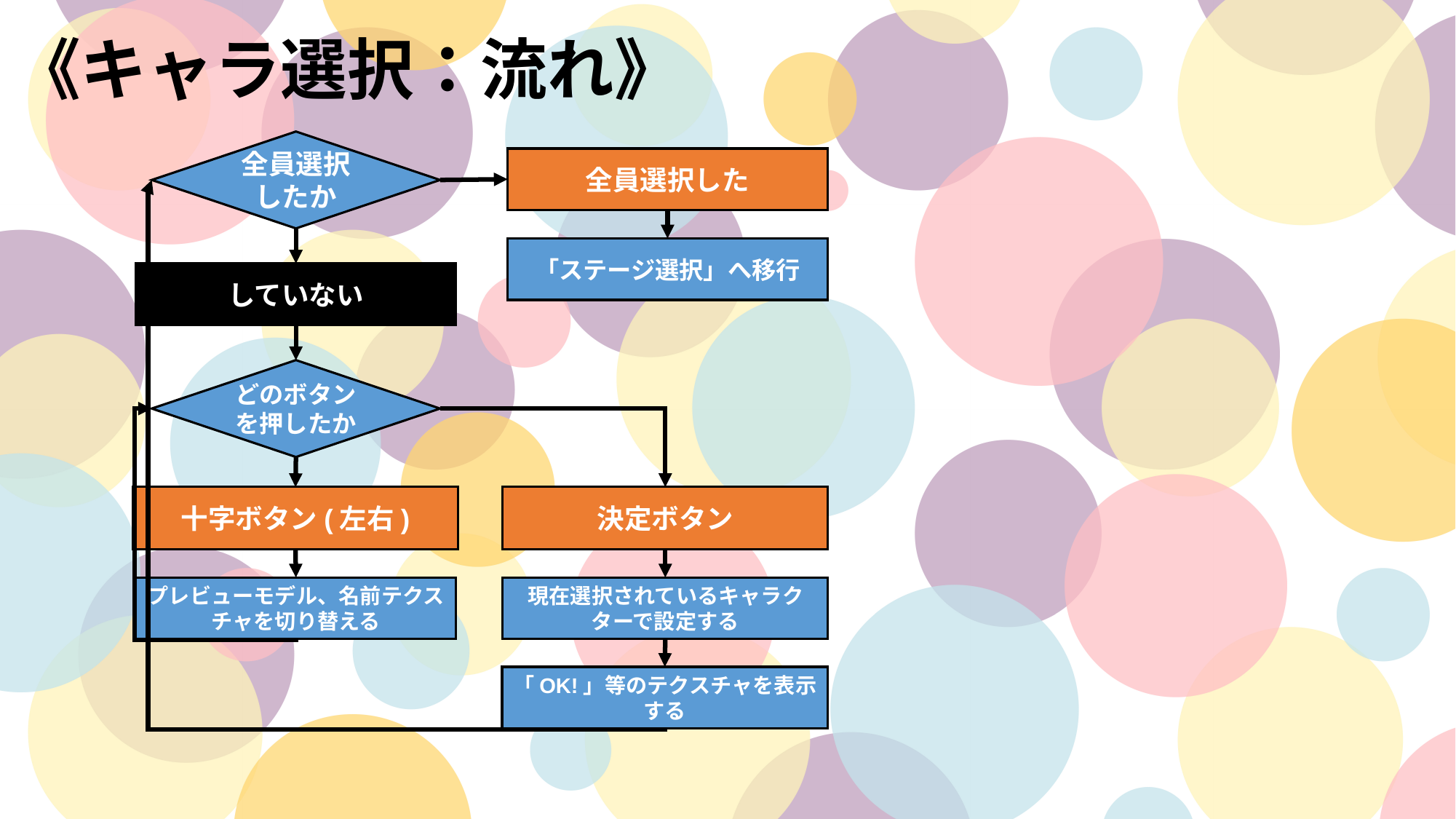

《キャラ選択：流れ》
全員選択したか
全員選択した
「ステージ選択」へ移行
していない
どのボタンを押したか
十字ボタン(左右)
決定ボタン
プレビューモデル、名前テクスチャを切り替える
現在選択されているキャラクターで設定する
「OK!」等のテクスチャを表示する